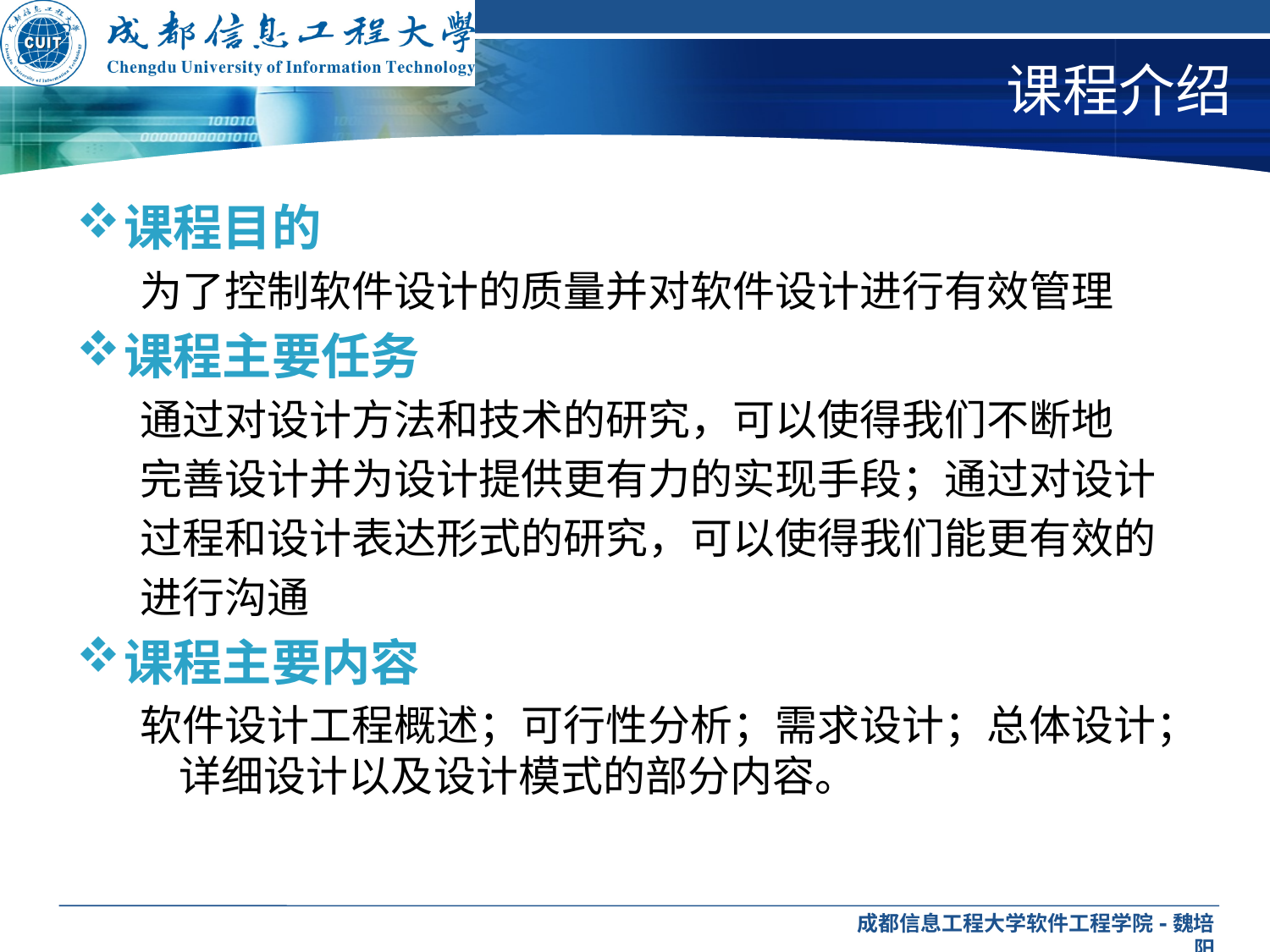

# 课程介绍
课程目的
为了控制软件设计的质量并对软件设计进行有效管理
课程主要任务
通过对设计方法和技术的研究，可以使得我们不断地
完善设计并为设计提供更有力的实现手段；通过对设计
过程和设计表达形式的研究，可以使得我们能更有效的
进行沟通
课程主要内容
软件设计工程概述；可行性分析；需求设计；总体设计；详细设计以及设计模式的部分内容。

成都信息工程大学软件工程学院-魏培阳